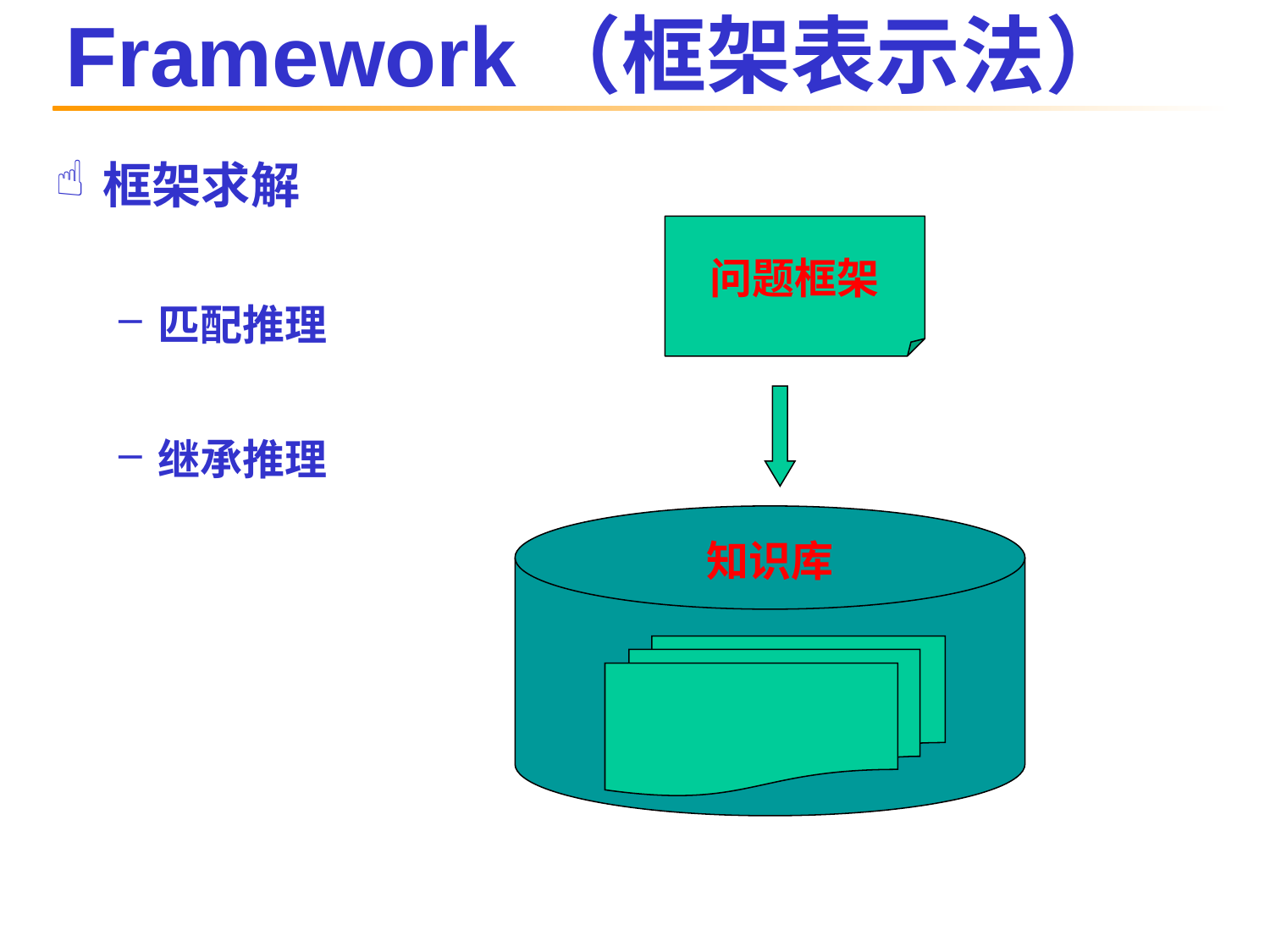

# Framework（框架表示法）
框架求解

匹配推理

继承推理
问题框架

知识库